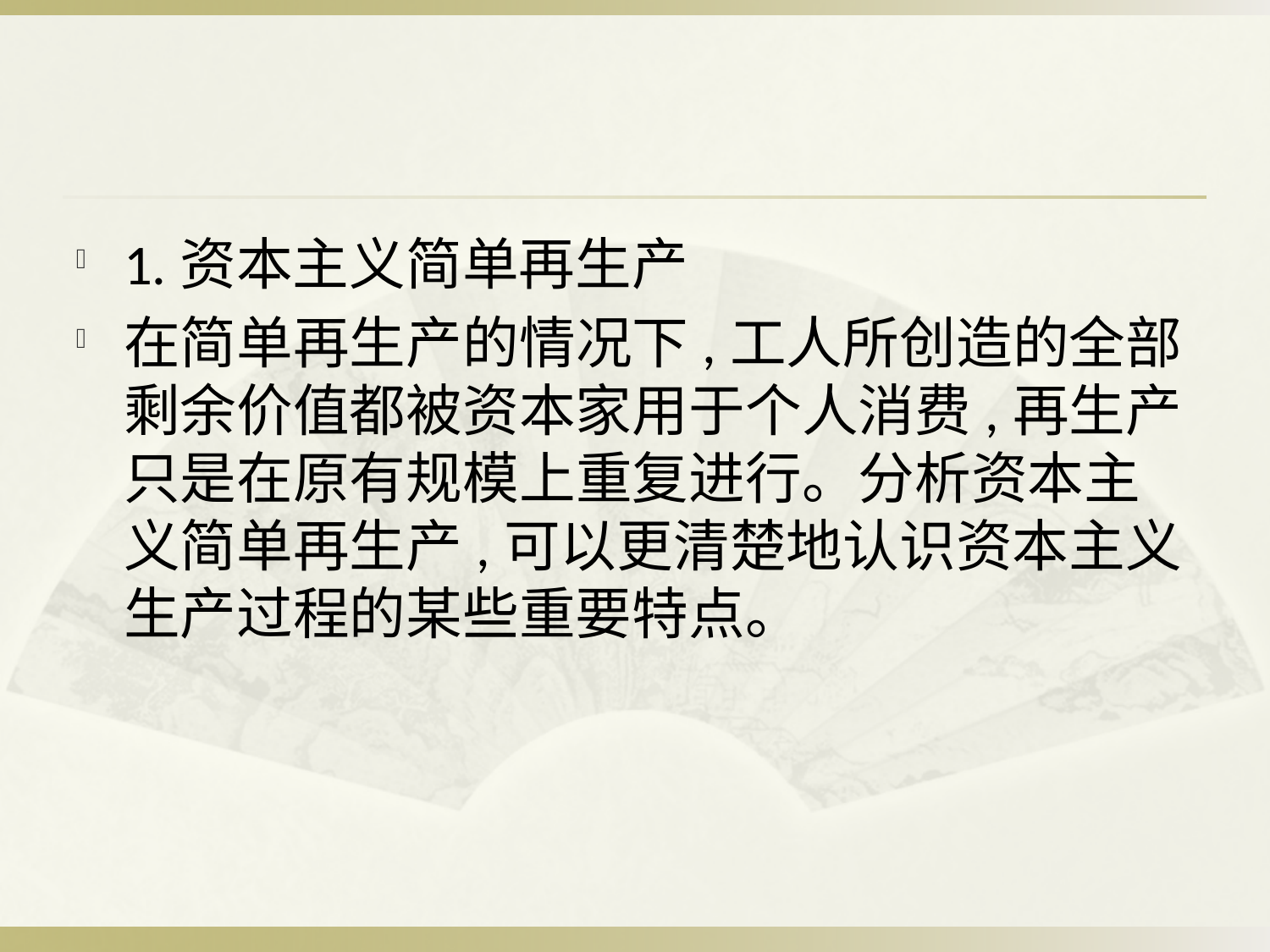

#
1.资本主义简单再生产
在简单再生产的情况下,工人所创造的全部剩余价值都被资本家用于个人消费,再生产只是在原有规模上重复进行。分析资本主义简单再生产,可以更清楚地认识资本主义生产过程的某些重要特点。